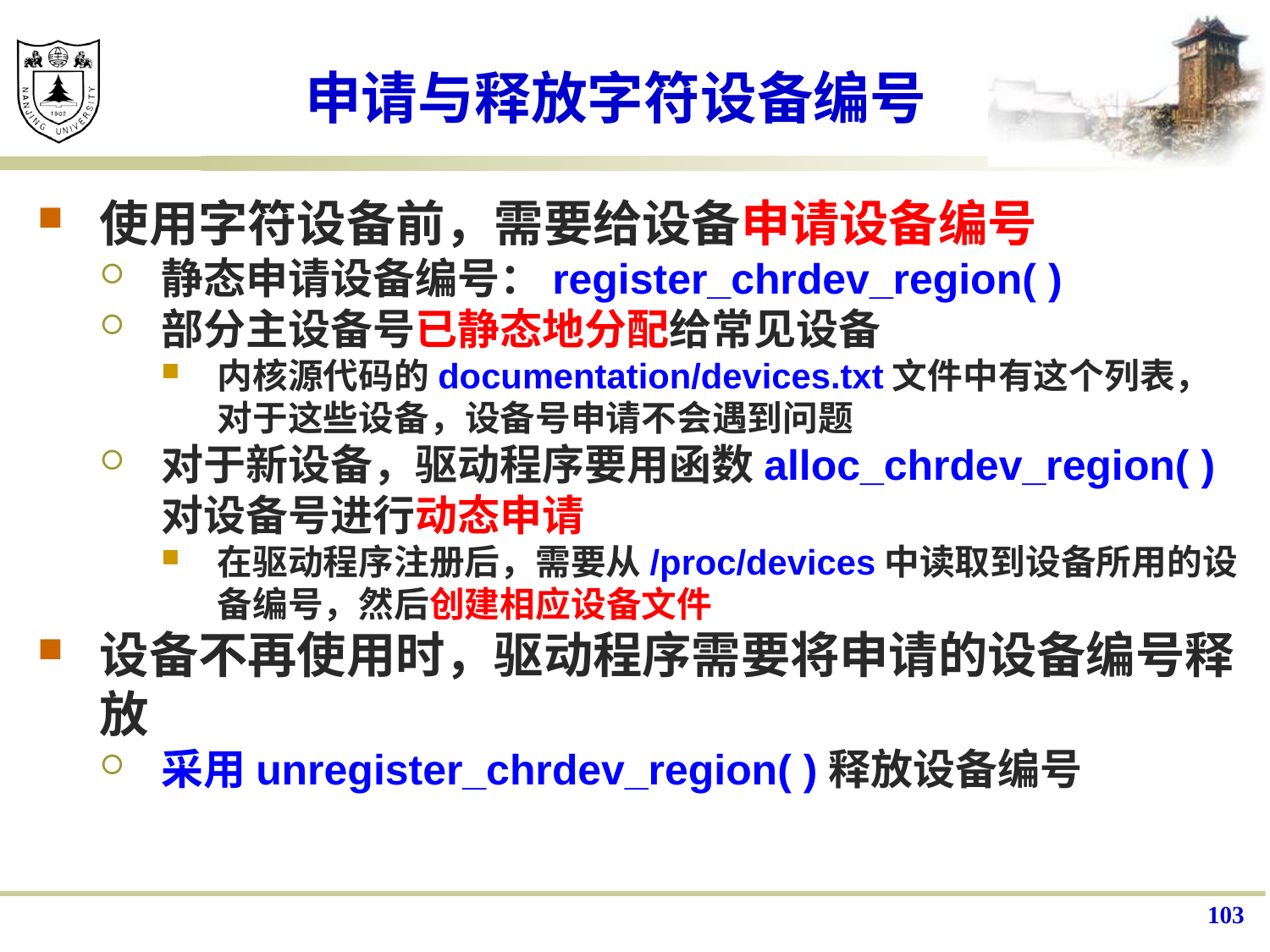

# 申请与释放字符设备编号
使用字符设备前，需要给设备申请设备编号
静态申请设备编号：register_chrdev_region( )
部分主设备号已静态地分配给常见设备
内核源代码的documentation/devices.txt文件中有这个列表，对于这些设备，设备号申请不会遇到问题
对于新设备，驱动程序要用函数alloc_chrdev_region( )对设备号进行动态申请
在驱动程序注册后，需要从/proc/devices中读取到设备所用的设备编号，然后创建相应设备文件
设备不再使用时，驱动程序需要将申请的设备编号释放
采用unregister_chrdev_region( )释放设备编号

103